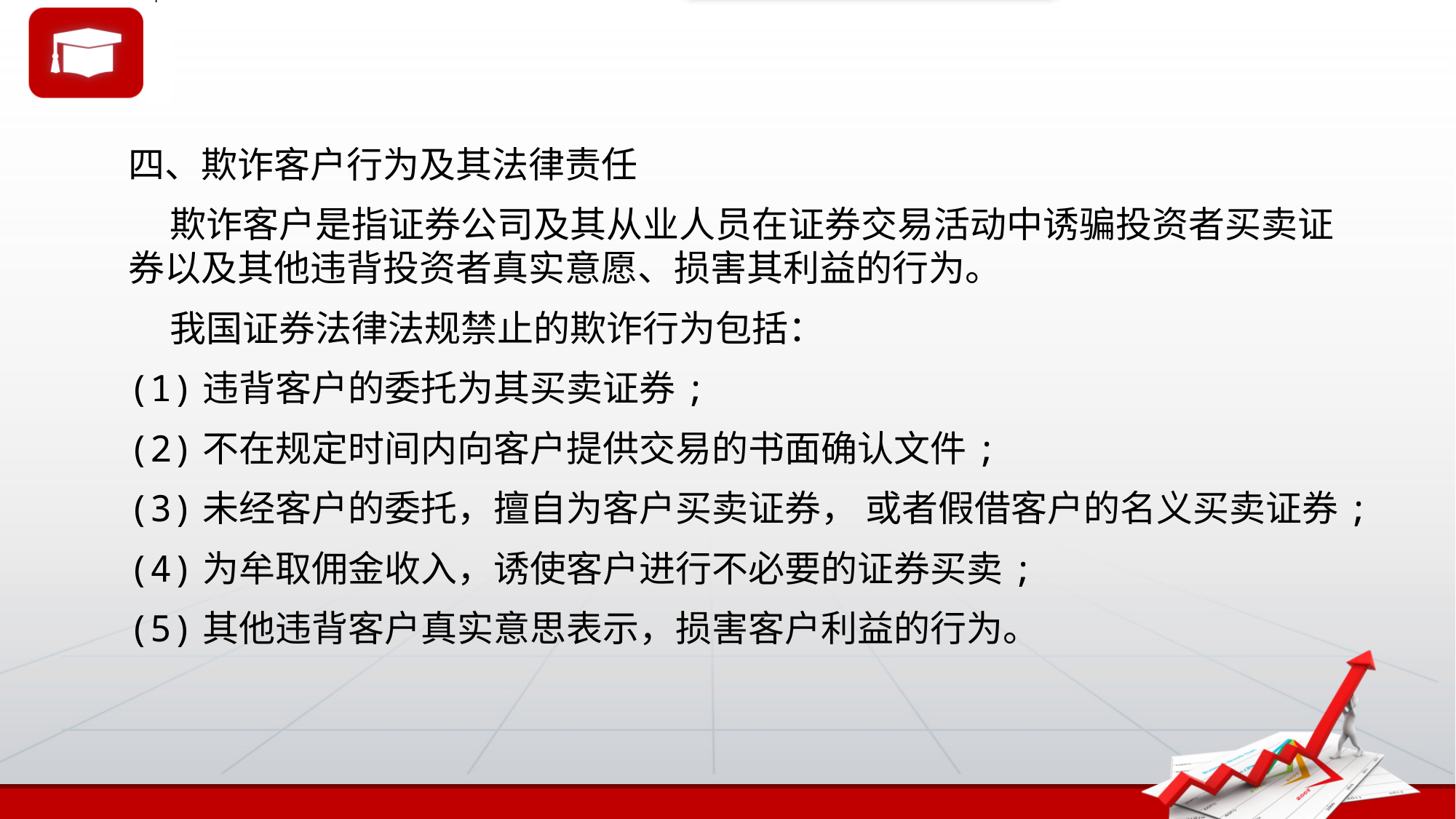

四、欺诈客户行为及其法律责任
    欺诈客户是指证券公司及其从业人员在证券交易活动中诱骗投资者买卖证券以及其他违背投资者真实意愿、损害其利益的行为。
    我国证券法律法规禁止的欺诈行为包括：
(1)违背客户的委托为其买卖证券;
(2)不在规定时间内向客户提供交易的书面确认文件;
(3)未经客户的委托，擅自为客户买卖证券， 或者假借客户的名义买卖证券;
(4)为牟取佣金收入，诱使客户进行不必要的证券买卖;
(5)其他违背客户真实意思表示，损害客户利益的行为。